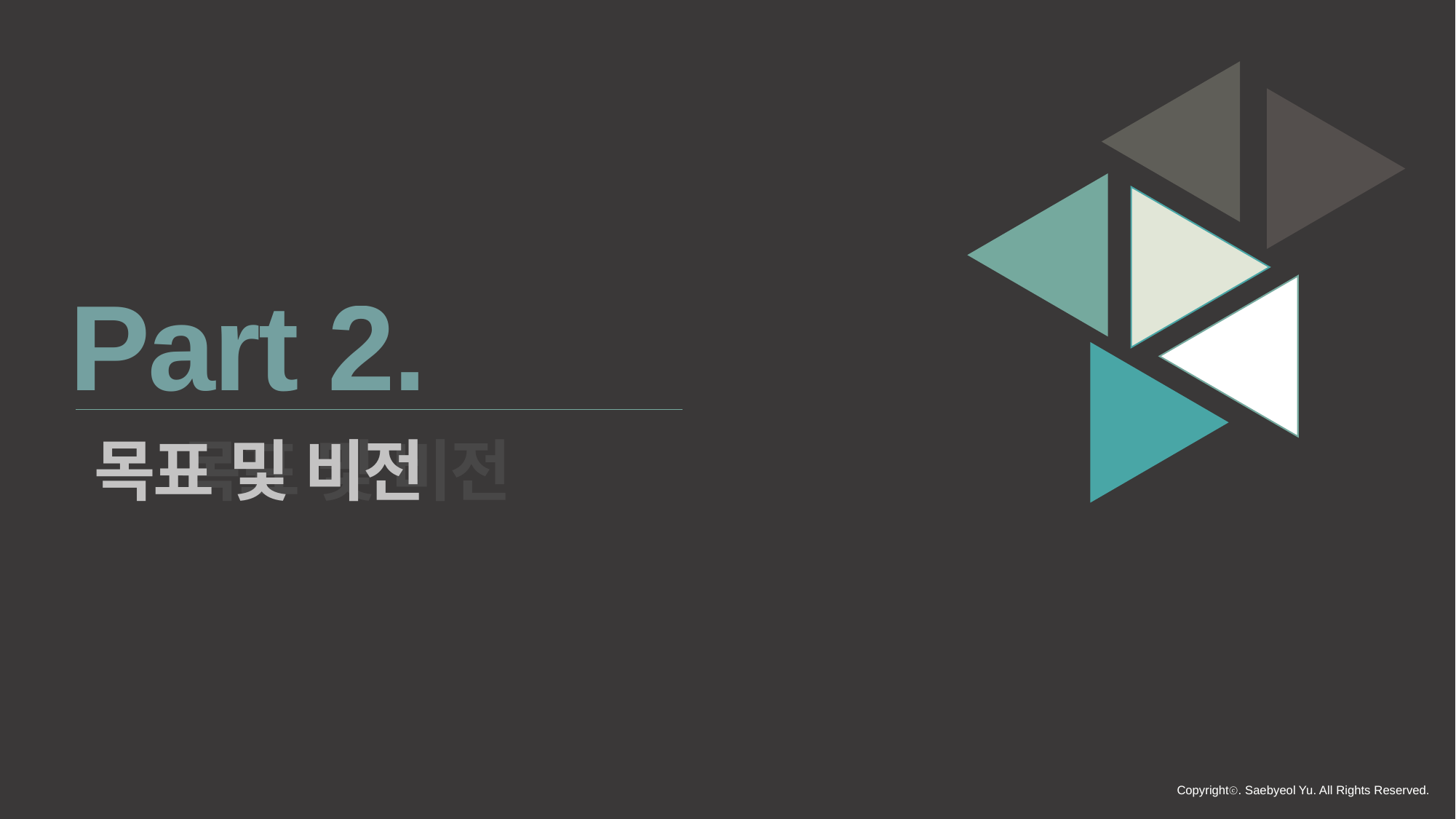

Part 2.
목표 및 비전
목표 및 비전
Copyrightⓒ. Saebyeol Yu. All Rights Reserved.